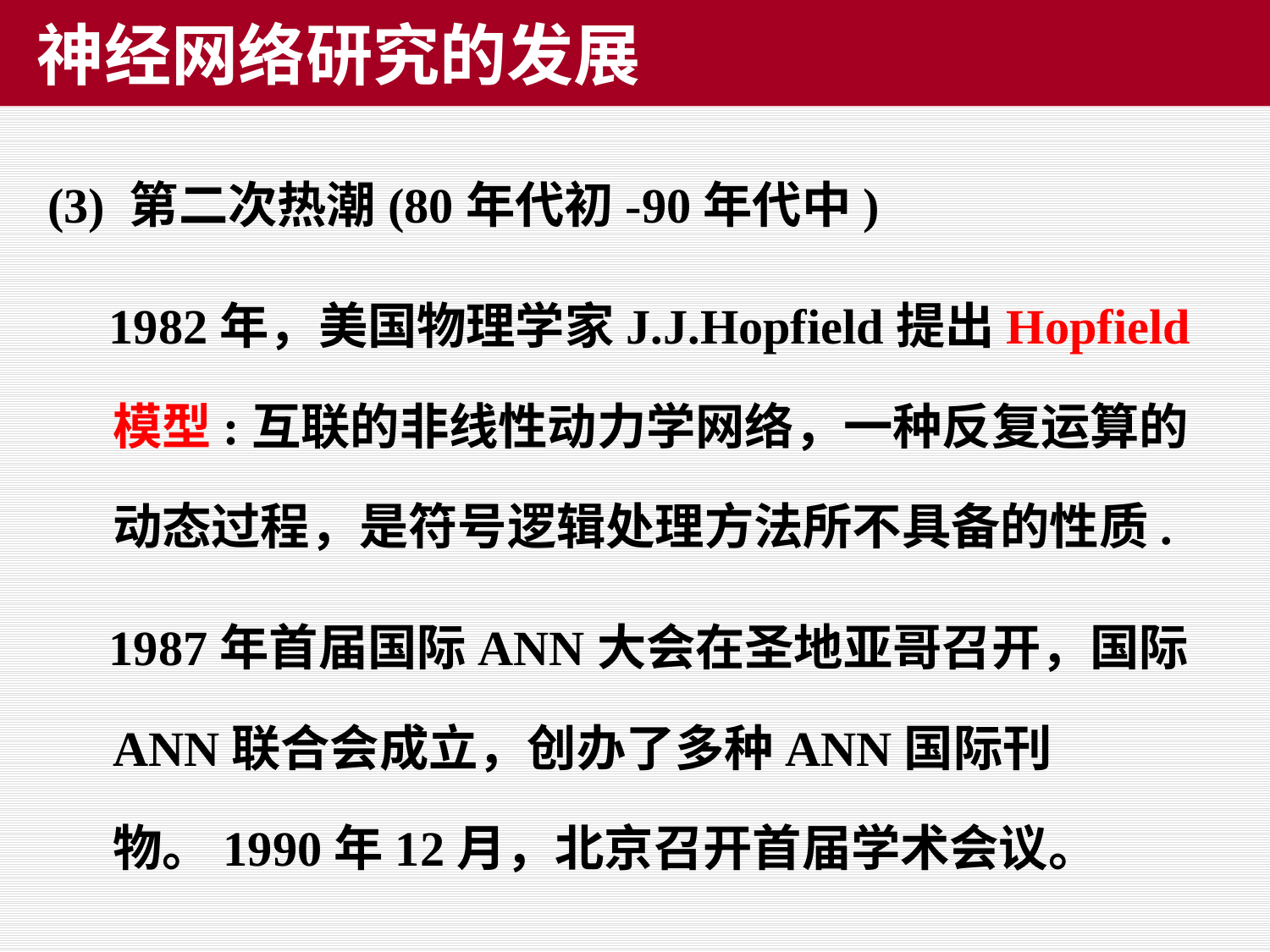

# 神经网络研究的发展
(3) 第二次热潮(80年代初-90年代中)
     1982年，美国物理学家J.J.Hopfield提出Hopfield 模型:互联的非线性动力学网络，一种反复运算的动态过程，是符号逻辑处理方法所不具备的性质.
     1987年首届国际ANN大会在圣地亚哥召开，国际ANN联合会成立，创办了多种ANN国际刊物。1990年12月，北京召开首届学术会议。